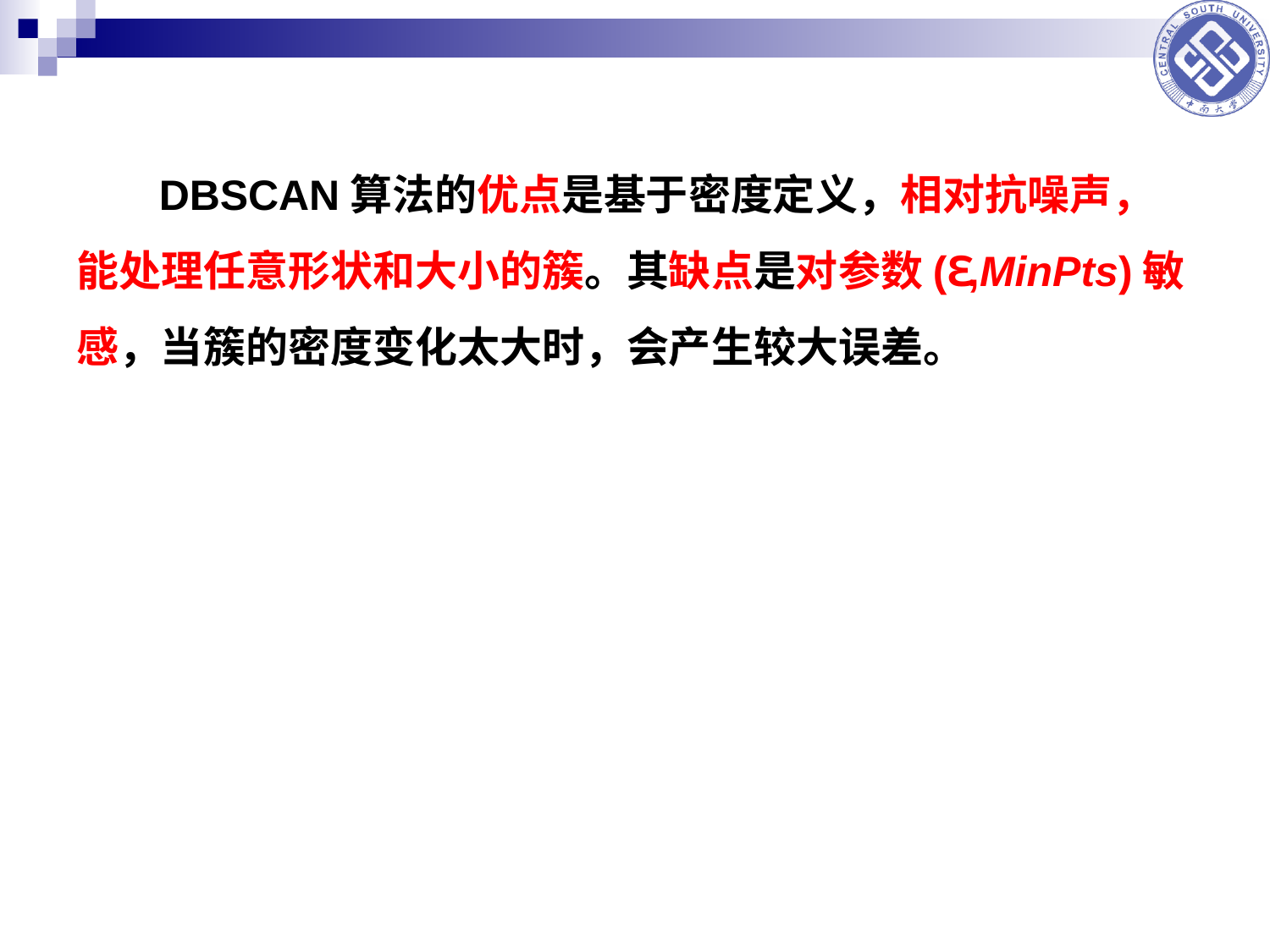

DBSCAN算法的优点是基于密度定义，相对抗噪声，能处理任意形状和大小的簇。其缺点是对参数(ℇ,MinPts)敏感，当簇的密度变化太大时，会产生较大误差。